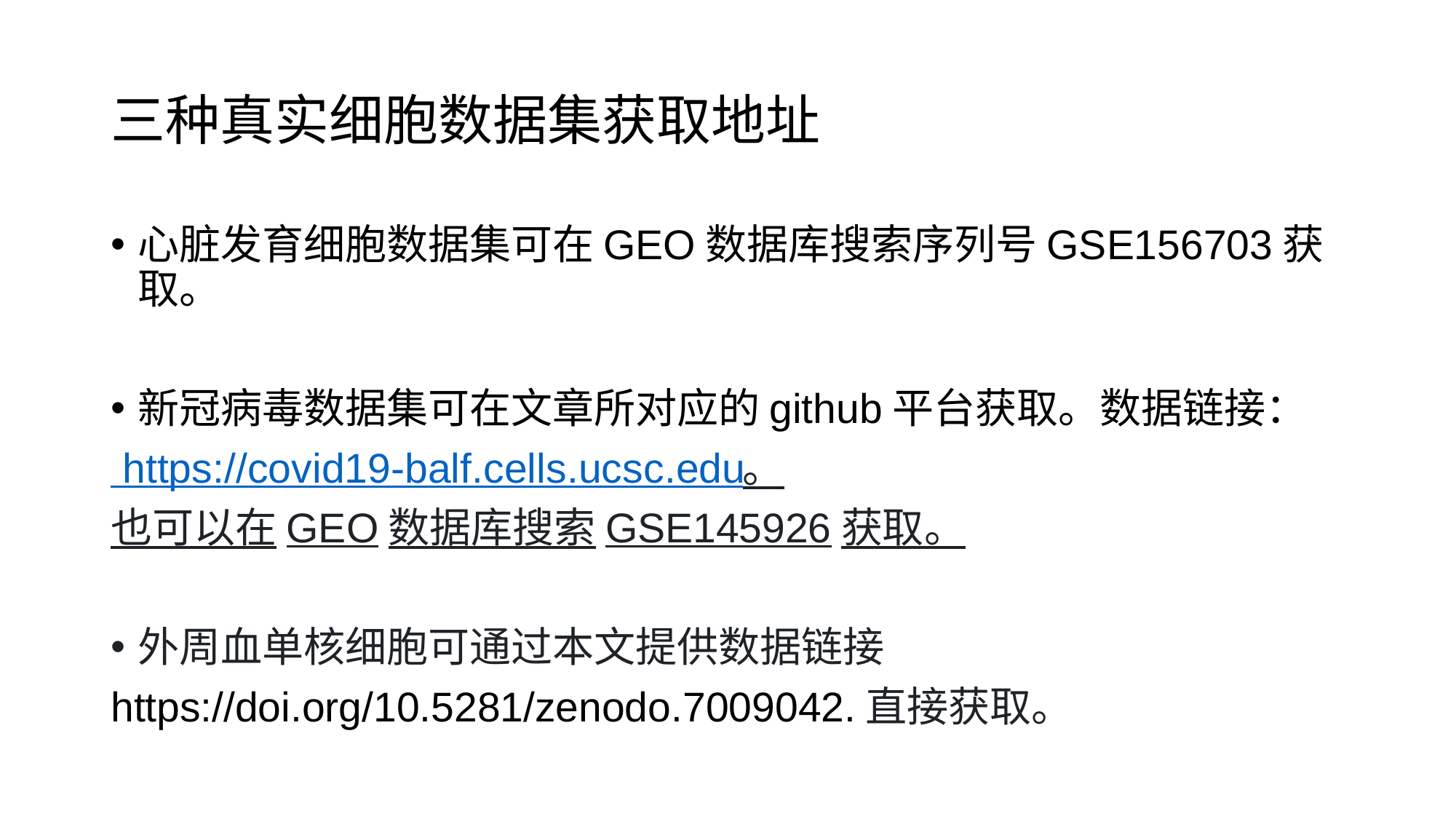

# 三种真实细胞数据集获取地址
心脏发育细胞数据集可在GEO数据库搜索序列号GSE156703获取。

新冠病毒数据集可在文章所对应的github平台获取。数据链接：
 https://covid19-balf.cells.ucsc.edu。
也可以在GEO数据库搜索GSE145926获取。

外周血单核细胞可通过本文提供数据链接
https://doi.org/10.5281/zenodo.7009042.直接获取。